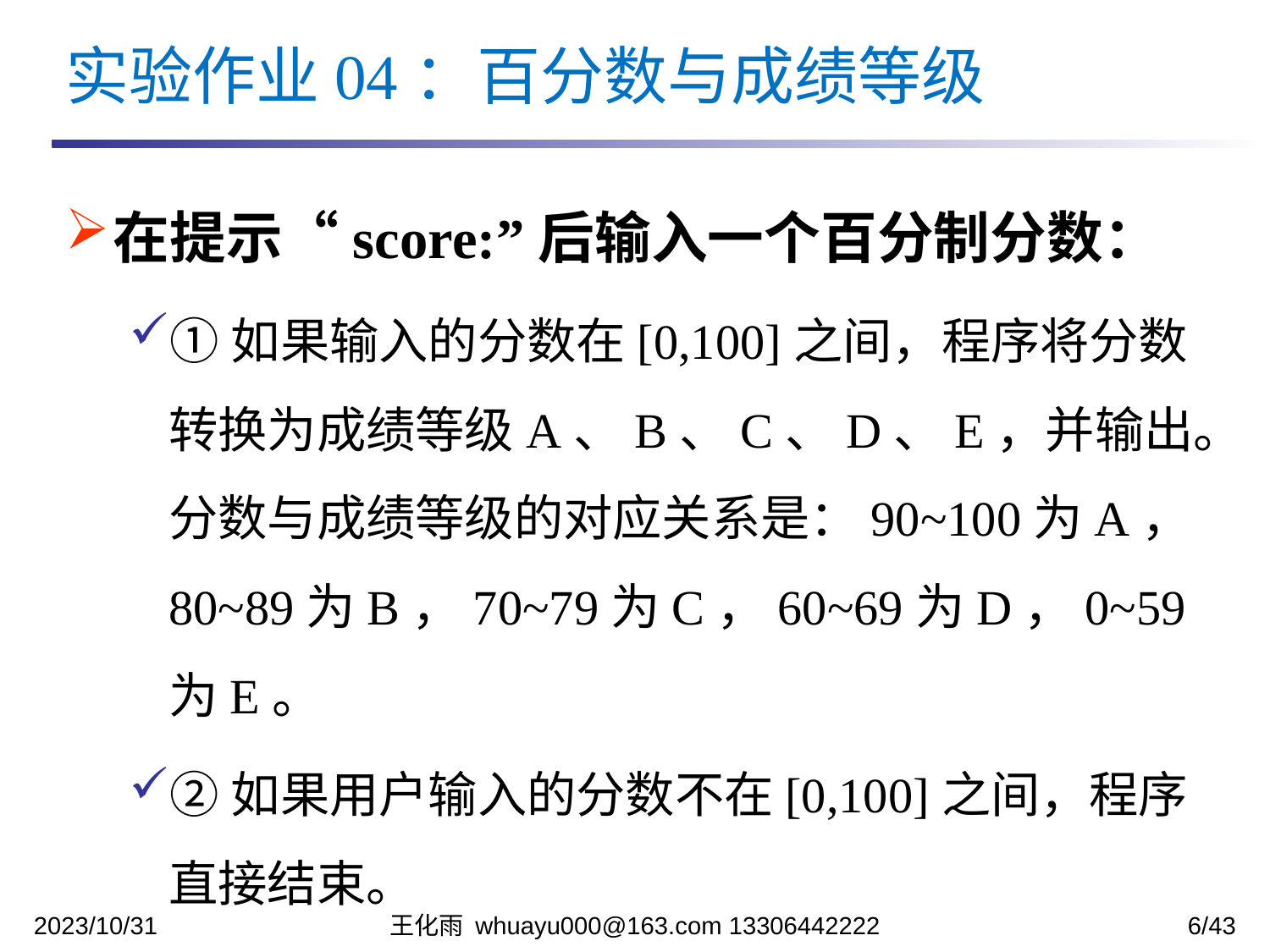

实验作业04：百分数与成绩等级
在提示“score:”后输入一个百分制分数：
①如果输入的分数在[0,100]之间，程序将分数转换为成绩等级A、B、C、D、E，并输出。分数与成绩等级的对应关系是：90~100为A，80~89为B，70~79为C，60~69为D，0~59为E。
②如果用户输入的分数不在[0,100]之间，程序直接结束。
2023/10/31
王化雨 whuayu000@163.com 13306442222
6/43